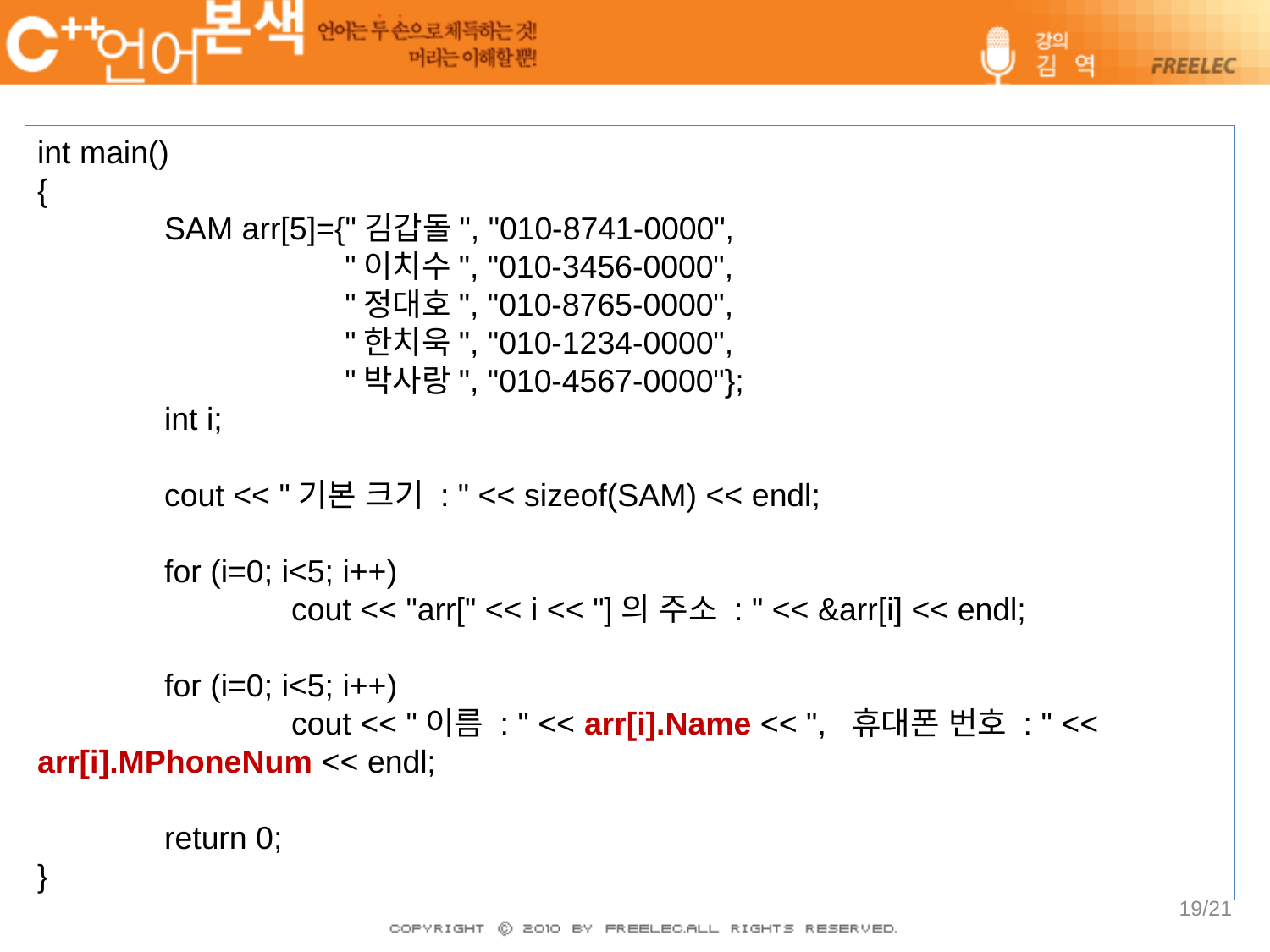

int main()
{
	SAM arr[5]={"김갑돌", "010-8741-0000",
		      "이치수", "010-3456-0000",
		      "정대호", "010-8765-0000",
		      "한치욱", "010-1234-0000",
		      "박사랑", "010-4567-0000"};
	int i;

	cout << "기본 크기 : " << sizeof(SAM) << endl;

	for (i=0; i<5; i++)
		cout << "arr[" << i << "]의 주소 : " << &arr[i] << endl;

	for (i=0; i<5; i++)
		cout << "이름 : " << arr[i].Name << ",  휴대폰 번호 : " << arr[i].MPhoneNum << endl;

	return 0;
}
19/21